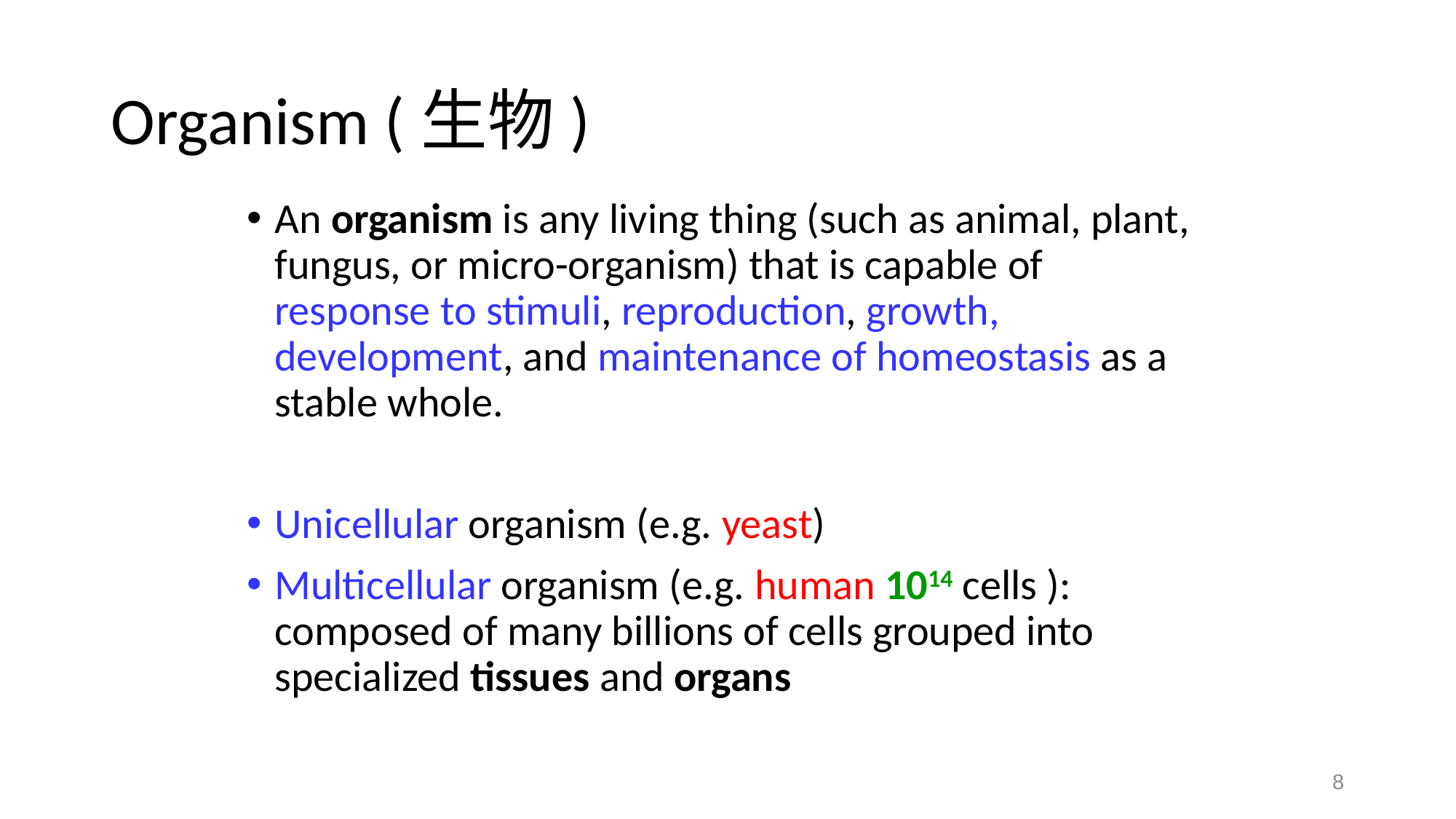

# Organism (生物)
An organism is any living thing (such as animal, plant, fungus, or micro-organism) that is capable of response to stimuli, reproduction, growth, development, and maintenance of homeostasis as a stable whole.

Unicellular organism (e.g. yeast)
Multicellular organism (e.g. human 1014 cells ): composed of many billions of cells grouped into specialized tissues and organs

8